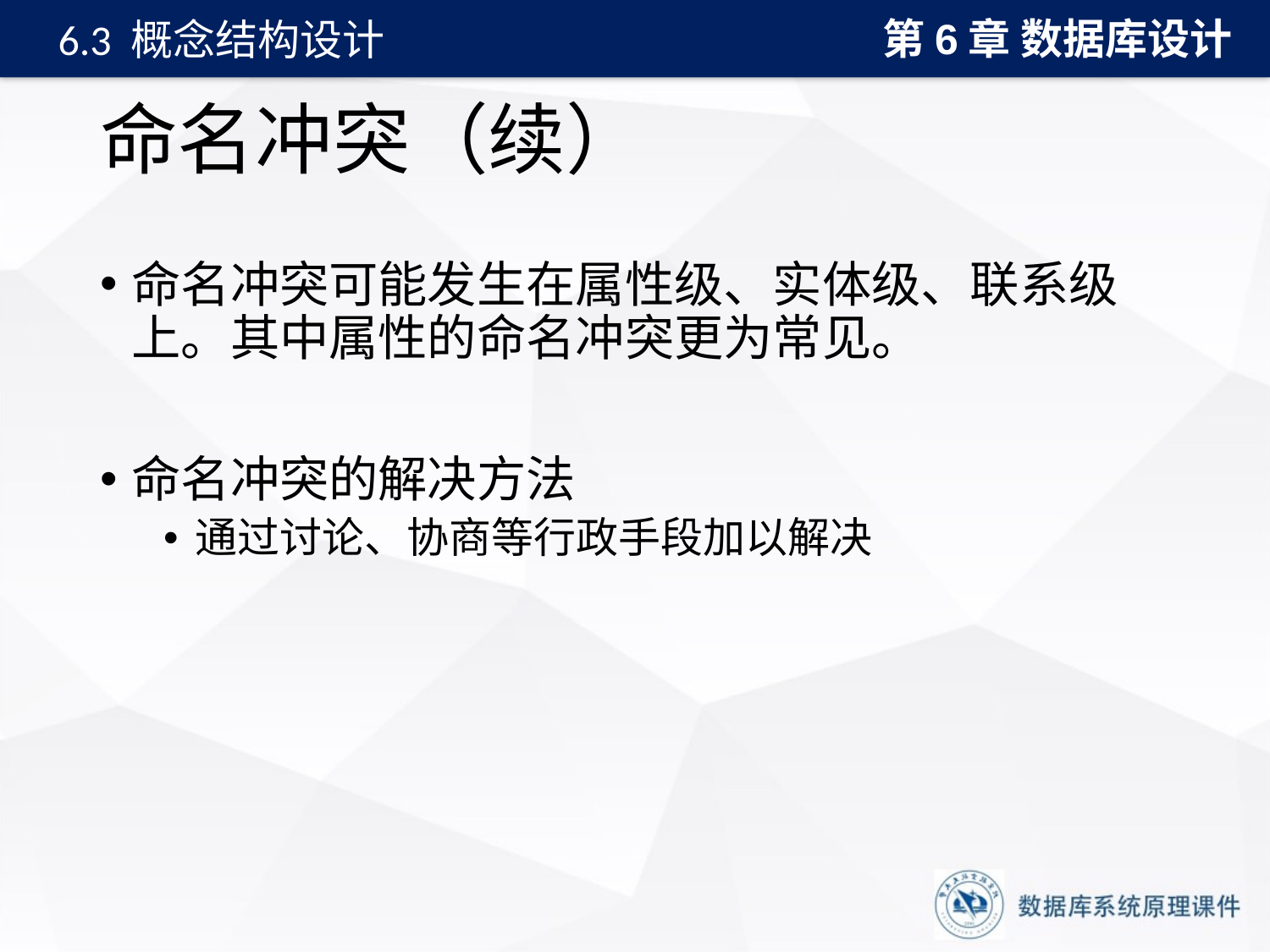

第6章 数据库设计
6.3 概念结构设计
# 命名冲突（续）
命名冲突可能发生在属性级、实体级、联系级上。其中属性的命名冲突更为常见。

命名冲突的解决方法
通过讨论、协商等行政手段加以解决